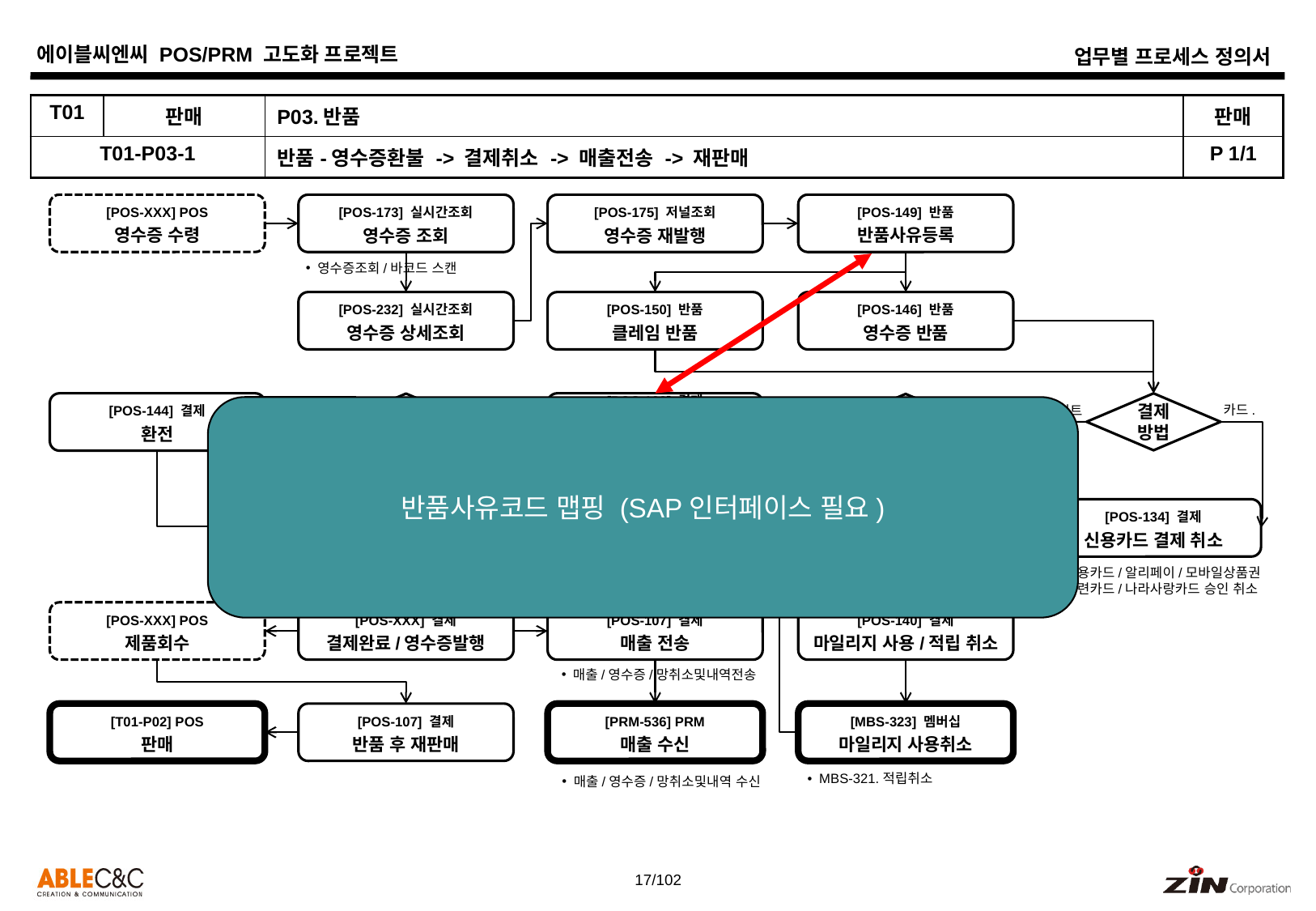

| T01 | 판매 | P03.반품 | 판매 |
| --- | --- | --- | --- |
| T01-P03-1 |  | 반품-영수증환불 -> 결제취소 -> 매출전송 -> 재판매 | P 1/1 |
[POS-XXX] POS
영수증 수령
[POS-149] 반품
반품사유등록
[POS-173] 실시간조회
영수증 조회
[POS-175] 저널조회
영수증 재발행
영수증조회/바코드 스캔
[POS-232] 실시간조회
영수증 상세조회
[POS-150] 반품
클레임 반품
[POS-146] 반품
영수증 반품
[POS-144] 결제
환전
[POS-133] 결제
현금 결제/현금 영수증
(취소)
결제
방법
환전
회원
카드.
현금/포인트
반품사유코드 맵핑 (SAP인터페이스 필요)
N
현금경우
Y
Y
N
[POS-151] 회원
회원조회
[POS-134] 결제
신용카드 결제 취소
회원상세조회/멤버십조회
신용카드/알리페이/모바일상품권
은련카드/나라사랑카드 승인 취소
[POS-XXX] POS
제품회수
[POS-XXX] 결제
결제완료/영수증발행
[POS-107] 결제
매출 전송
[POS-140] 결제
마일리지 사용/적립 취소
매출/영수증/망취소및내역전송
[T01-P02] POS
판매
[POS-107] 결제
반품 후 재판매
[PRM-536] PRM
매출 수신
[MBS-323] 멤버십
마일리지 사용취소
MBS-321.적립취소
매출/영수증/망취소및내역 수신